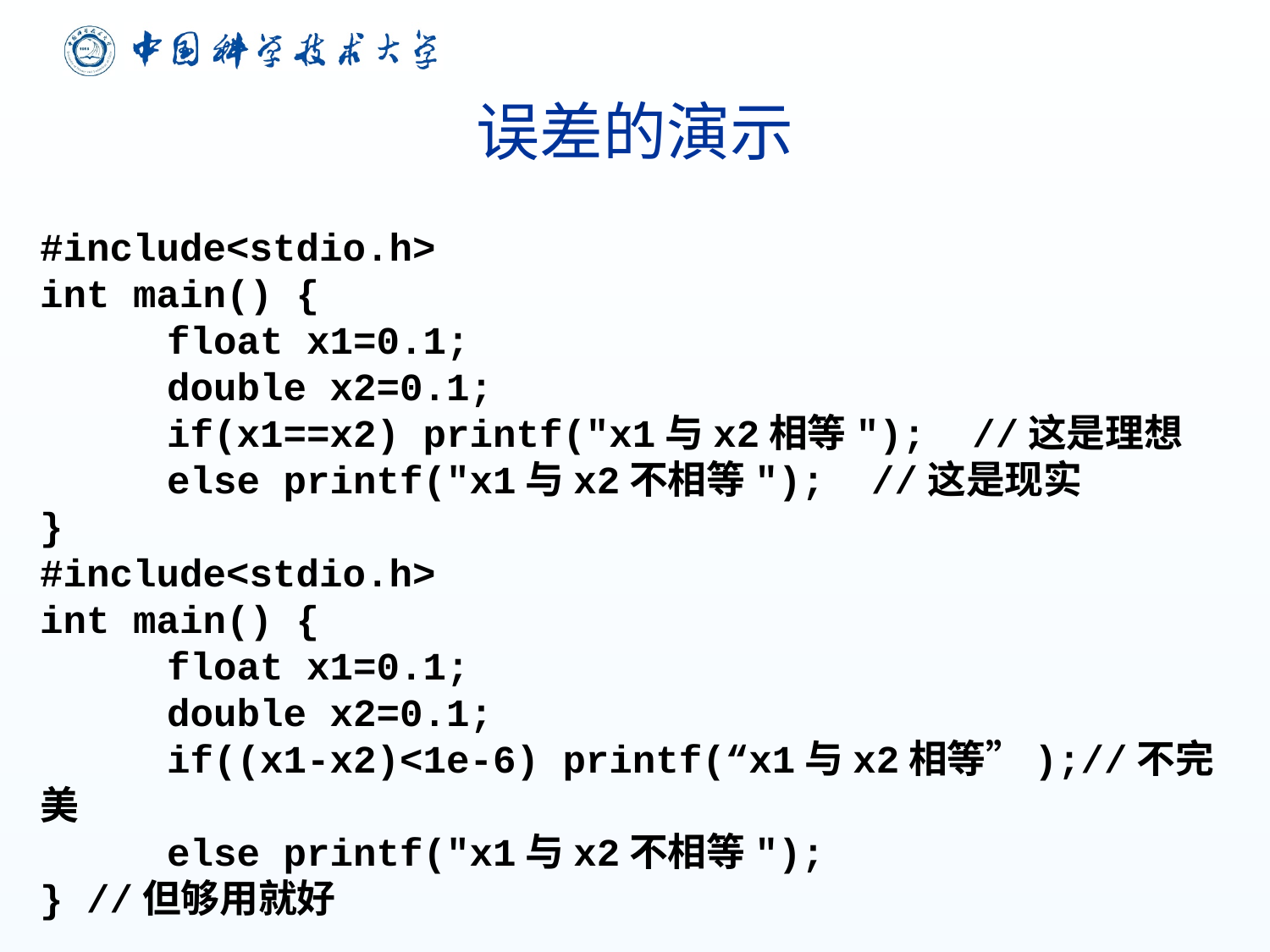

# 误差的演示
#include<stdio.h>
int main() {
	float x1=0.1;
	double x2=0.1;
	if(x1==x2) printf("x1与x2相等");  //这是理想
	else printf("x1与x2不相等");  //这是现实
}
#include<stdio.h>
int main() {
	float x1=0.1;
	double x2=0.1;
	if((x1-x2)<1e-6) printf(“x1与x2相等”);//不完美
	else printf("x1与x2不相等");
} //但够用就好